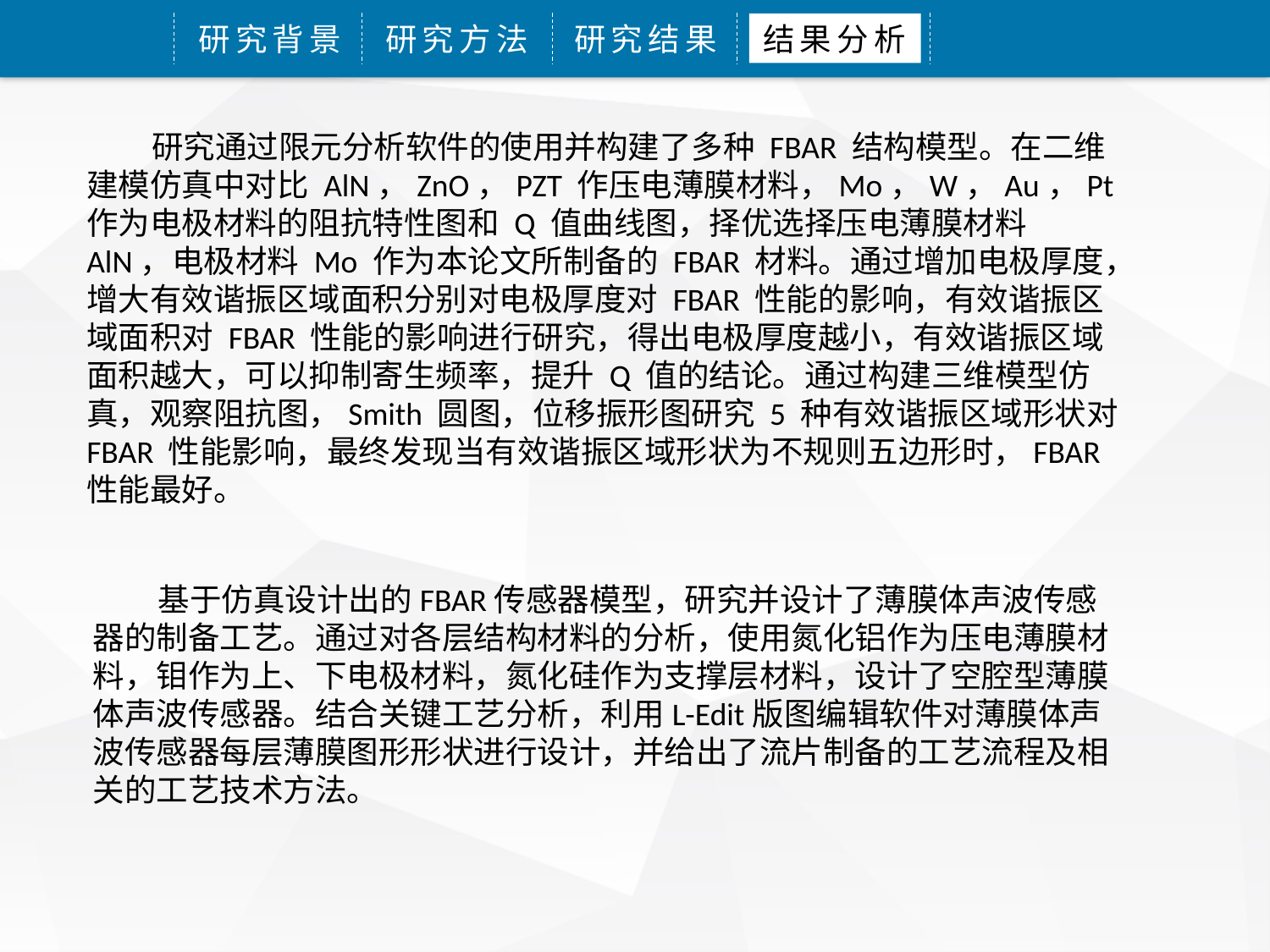

研究背景
研究方法
研究结果
结果分析

        研究通过限元分析软件的使用并构建了多种 FBAR 结构模型。在二维建模仿真中对比 AlN，ZnO，PZT 作压电薄膜材料，Mo，W，Au，Pt 作为电极材料的阻抗特性图和 Q 值曲线图，择优选择压电薄膜材料 AlN，电极材料 Mo 作为本论文所制备的 FBAR 材料。通过增加电极厚度，增大有效谐振区域面积分别对电极厚度对 FBAR 性能的影响，有效谐振区域面积对 FBAR 性能的影响进行研究，得出电极厚度越小，有效谐振区域面积越大，可以抑制寄生频率，提升 Q 值的结论。通过构建三维模型仿真，观察阻抗图，Smith 圆图，位移振形图研究 5 种有效谐振区域形状对 FBAR 性能影响，最终发现当有效谐振区域形状为不规则五边形时，FBAR 性能最好。
        基于仿真设计出的FBAR传感器模型，研究并设计了薄膜体声波传感器的制备工艺。通过对各层结构材料的分析，使用氮化铝作为压电薄膜材料，钼作为上、下电极材料，氮化硅作为支撑层材料，设计了空腔型薄膜体声波传感器。结合关键工艺分析，利用L-Edit版图编辑软件对薄膜体声波传感器每层薄膜图形形状进行设计，并给出了流片制备的工艺流程及相关的工艺技术方法。